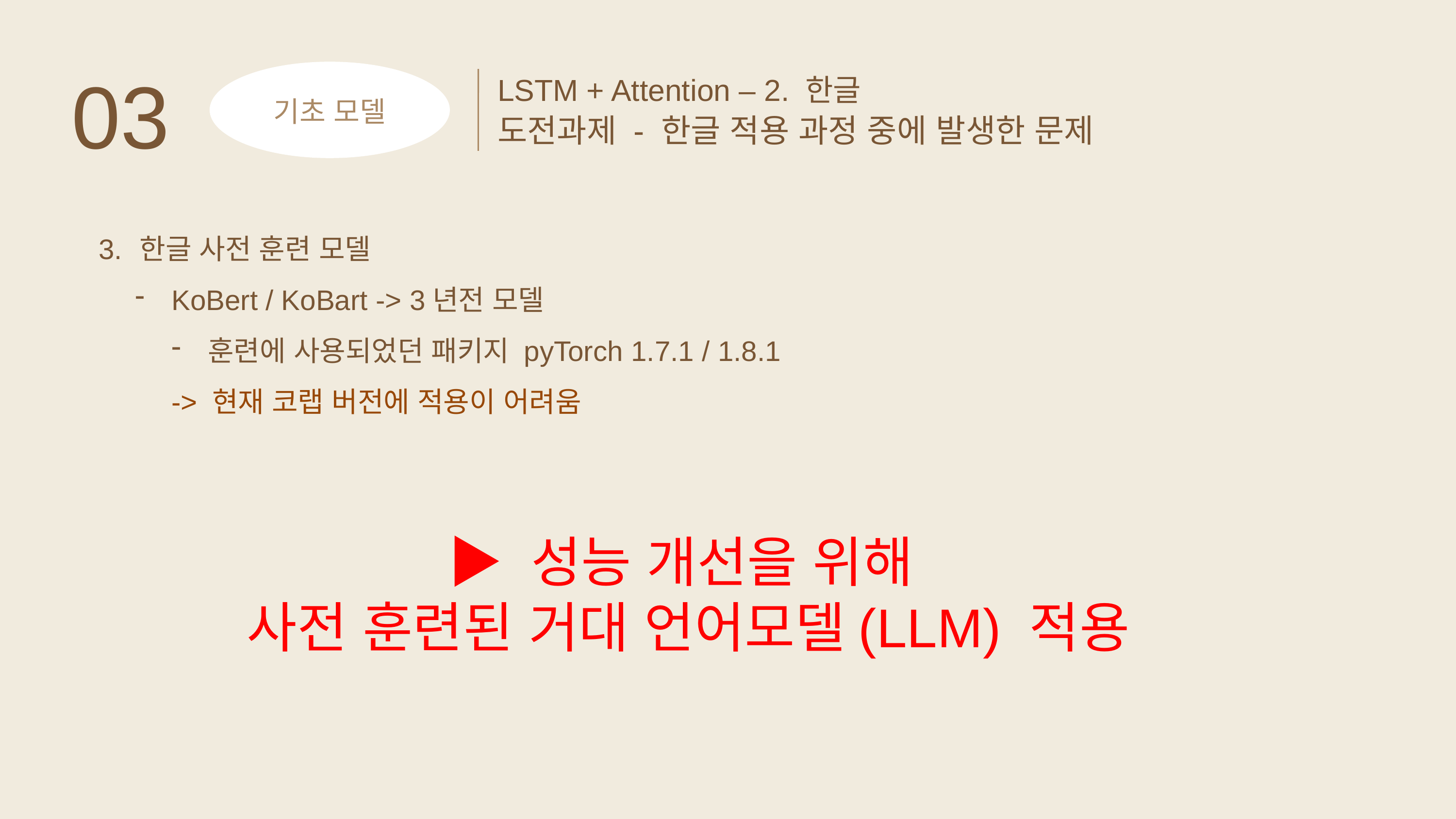

03

LSTM + Attention – 2. 한글
도전과제 - 한글 적용 과정 중에 발생한 문제

기초 모델
한글 사전 훈련 모델
KoBert / KoBart -> 3년전 모델
훈련에 사용되었던 패키지 pyTorch 1.7.1 / 1.8.1
-> 현재 코랩 버전에 적용이 어려움

▶ 성능 개선을 위해
사전 훈련된 거대 언어모델(LLM) 적용